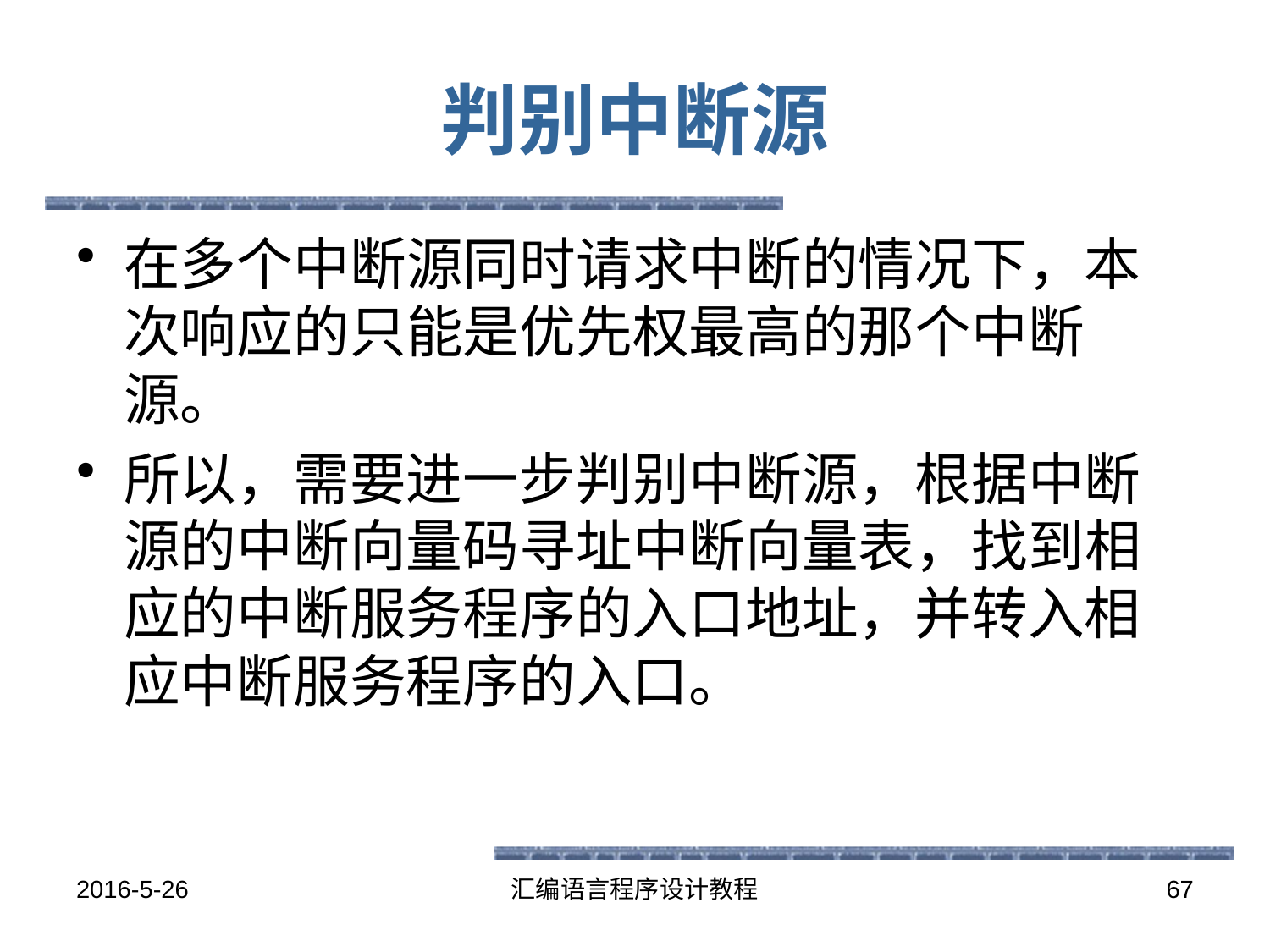

# 判别中断源
在多个中断源同时请求中断的情况下，本次响应的只能是优先权最高的那个中断源。
所以，需要进一步判别中断源，根据中断源的中断向量码寻址中断向量表，找到相应的中断服务程序的入口地址，并转入相应中断服务程序的入口。
2016-5-26
汇编语言程序设计教程
67